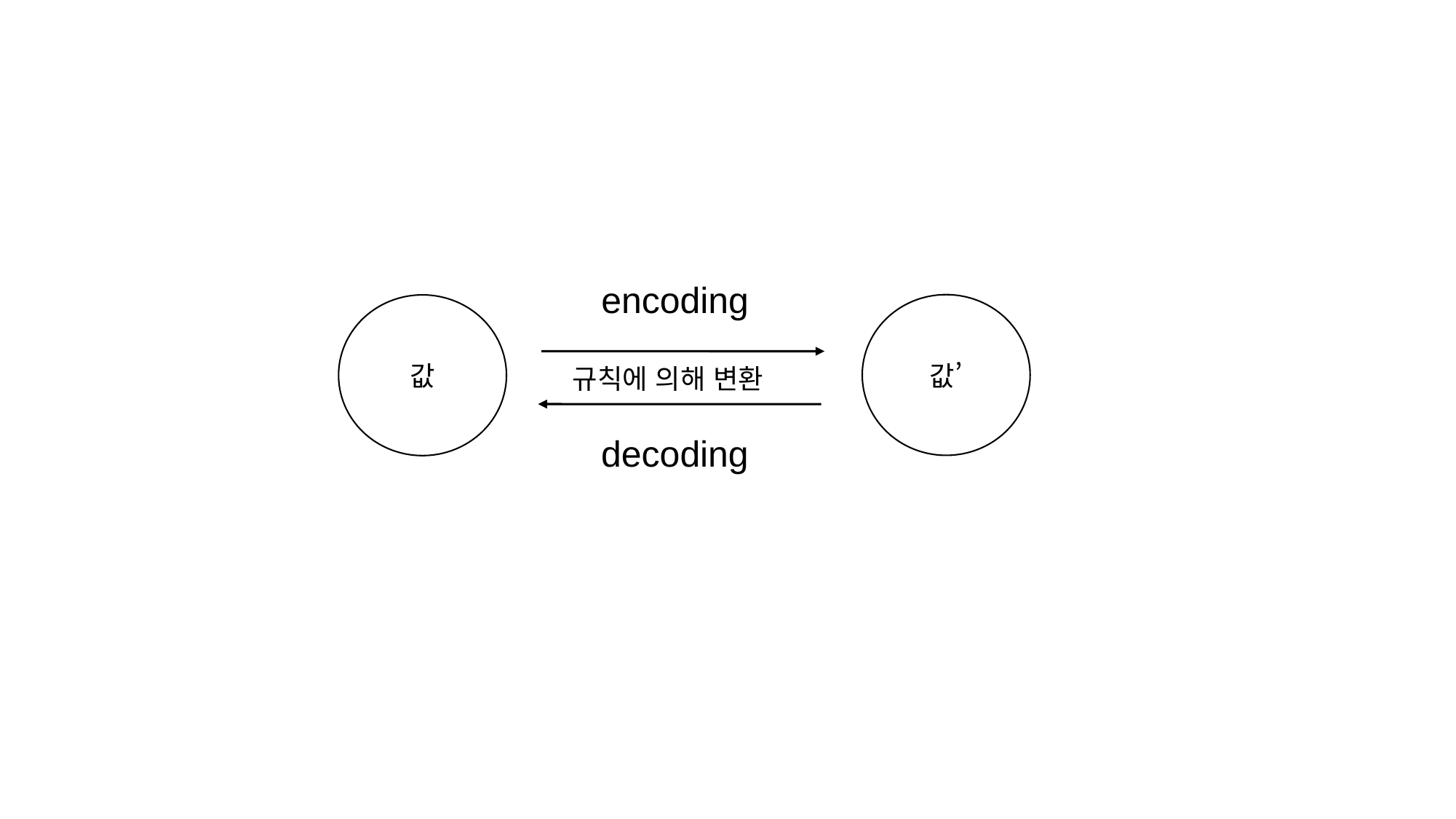

encoding
값’
값
규칙에 의해 변환
decoding